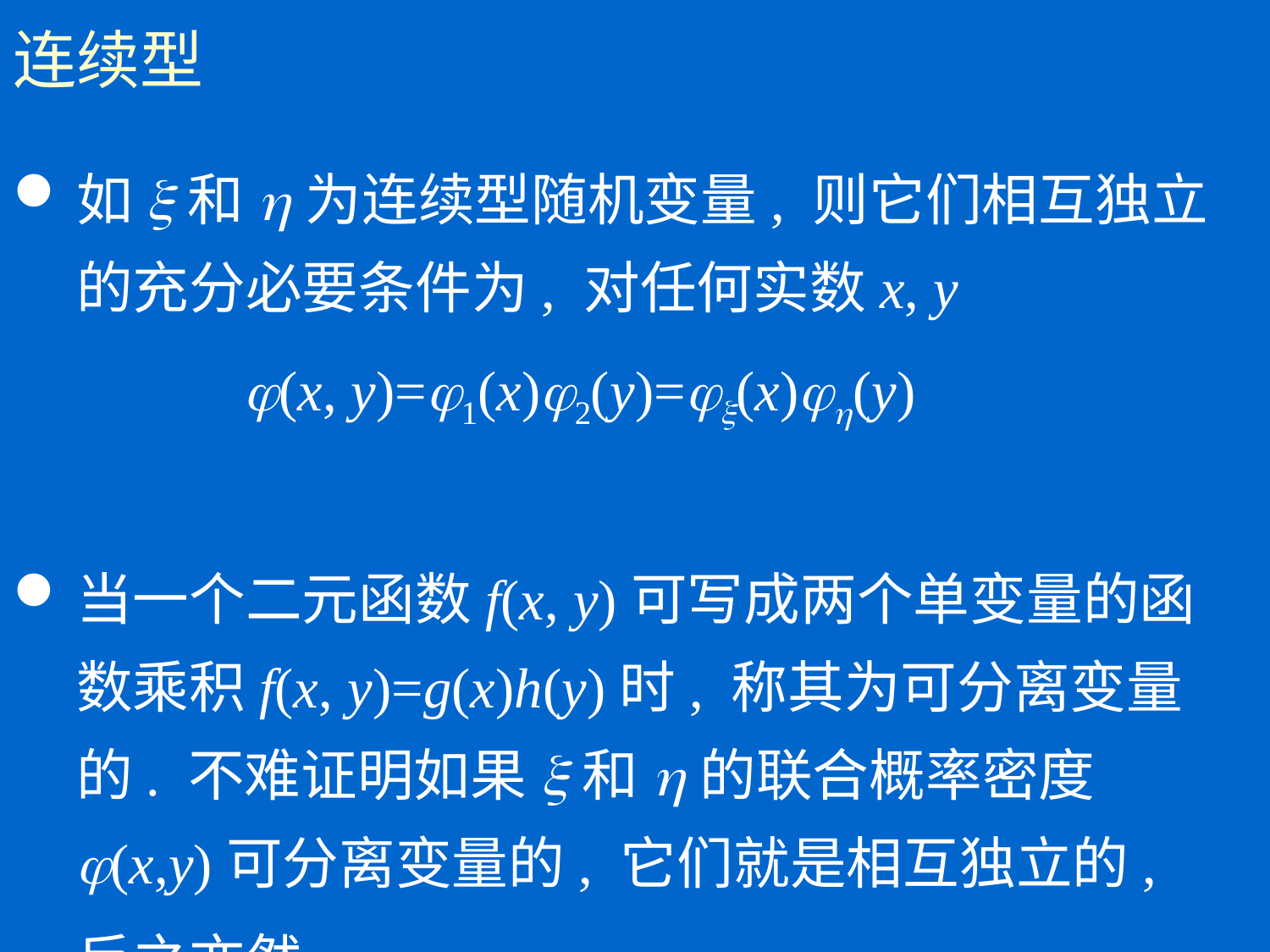

# 连续型
如ξ和η为连续型随机变量, 则它们相互独立的充分必要条件为, 对任何实数x, y
	             ϕ(x, y)=ϕ1(x)ϕ2(y)=ϕξ(x)ϕη(y)

当一个二元函数f(x, y)可写成两个单变量的函数乘积f(x, y)=g(x)h(y)时, 称其为可分离变量的. 不难证明如果ξ和η的联合概率密度ϕ(x,y)可分离变量的, 它们就是相互独立的, 反之亦然.